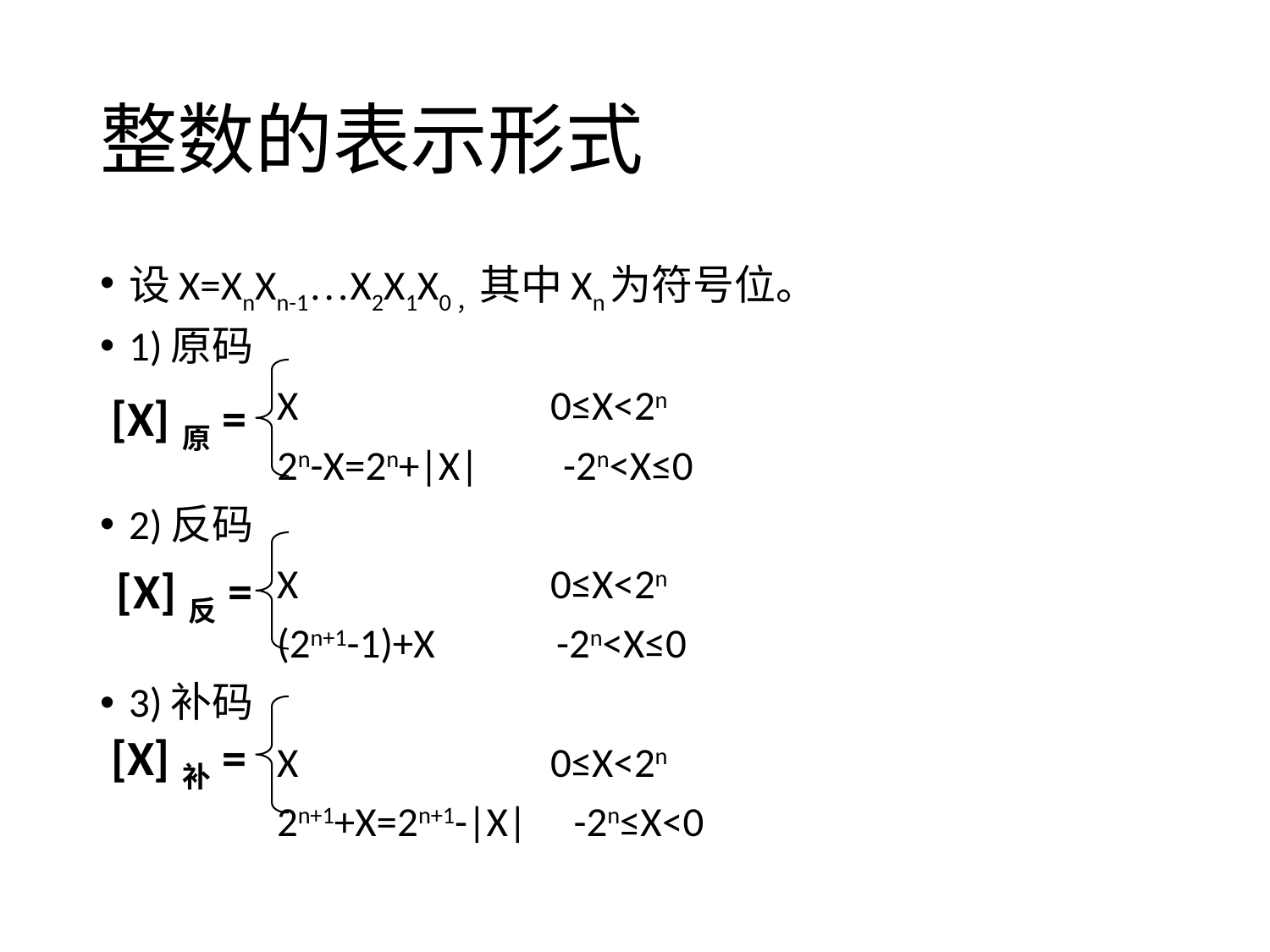

# 整数的表示形式
设X=XnXn-1…X2X1X0，其中Xn为符号位。
1)原码
                   X                           0≤X<2n
                   2n-X=2n+|X|         -2n<X≤0
2)反码
                   X                           0≤X<2n
                   (2n+1-1)+X             -2n<X≤0
3)补码
                   X                           0≤X<2n
                   2n+1+X=2n+1-|X|     -2n≤X<0

[X]原=

[X]反=

[X]补=